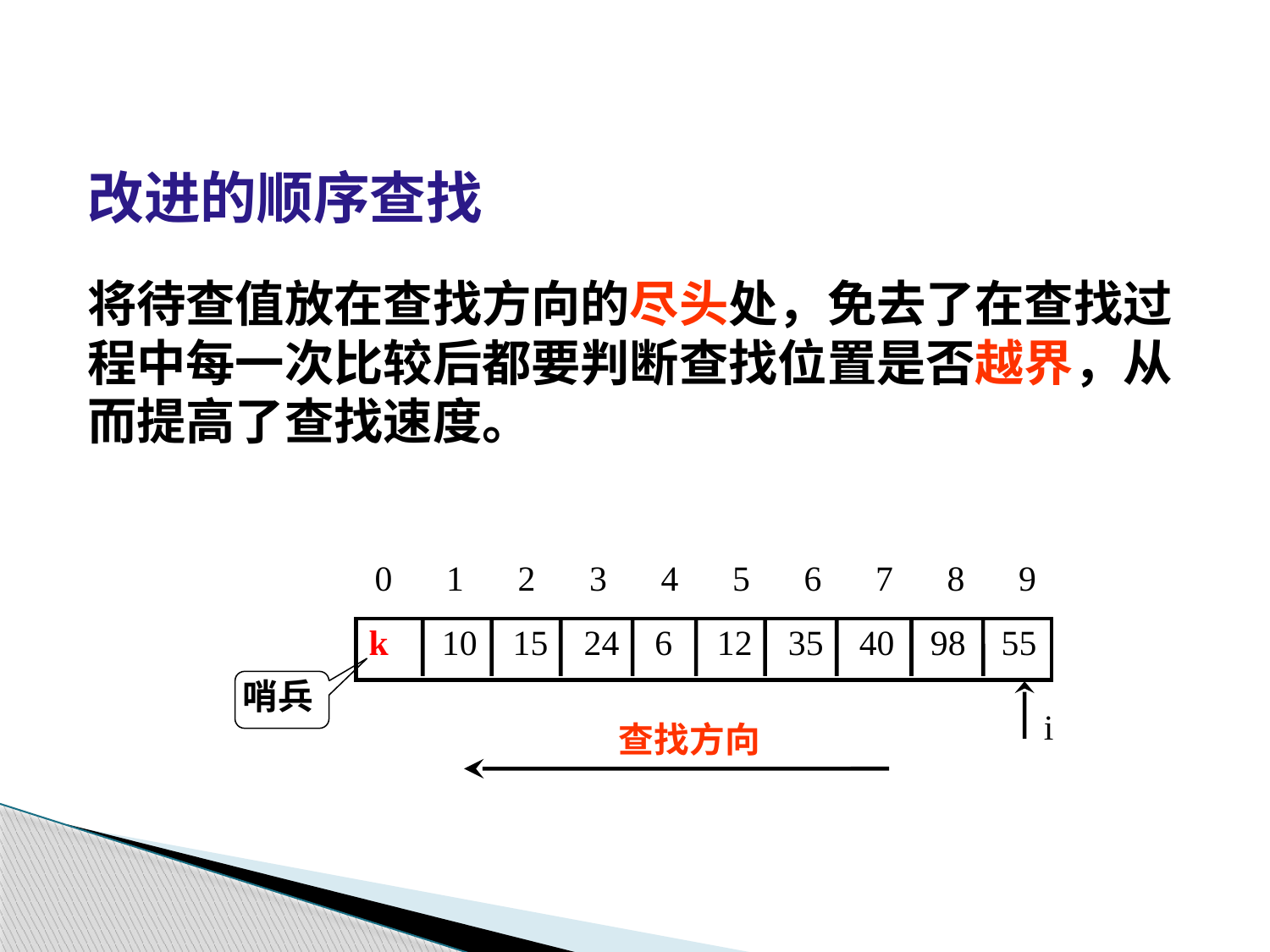

改进的顺序查找
将待查值放在查找方向的尽头处，免去了在查找过程中每一次比较后都要判断查找位置是否越界，从而提高了查找速度。
0      1      2      3      4      5      6      7      8      9
k      10    15    24    6     12    35    40    98    55

哨兵

i
查找方向